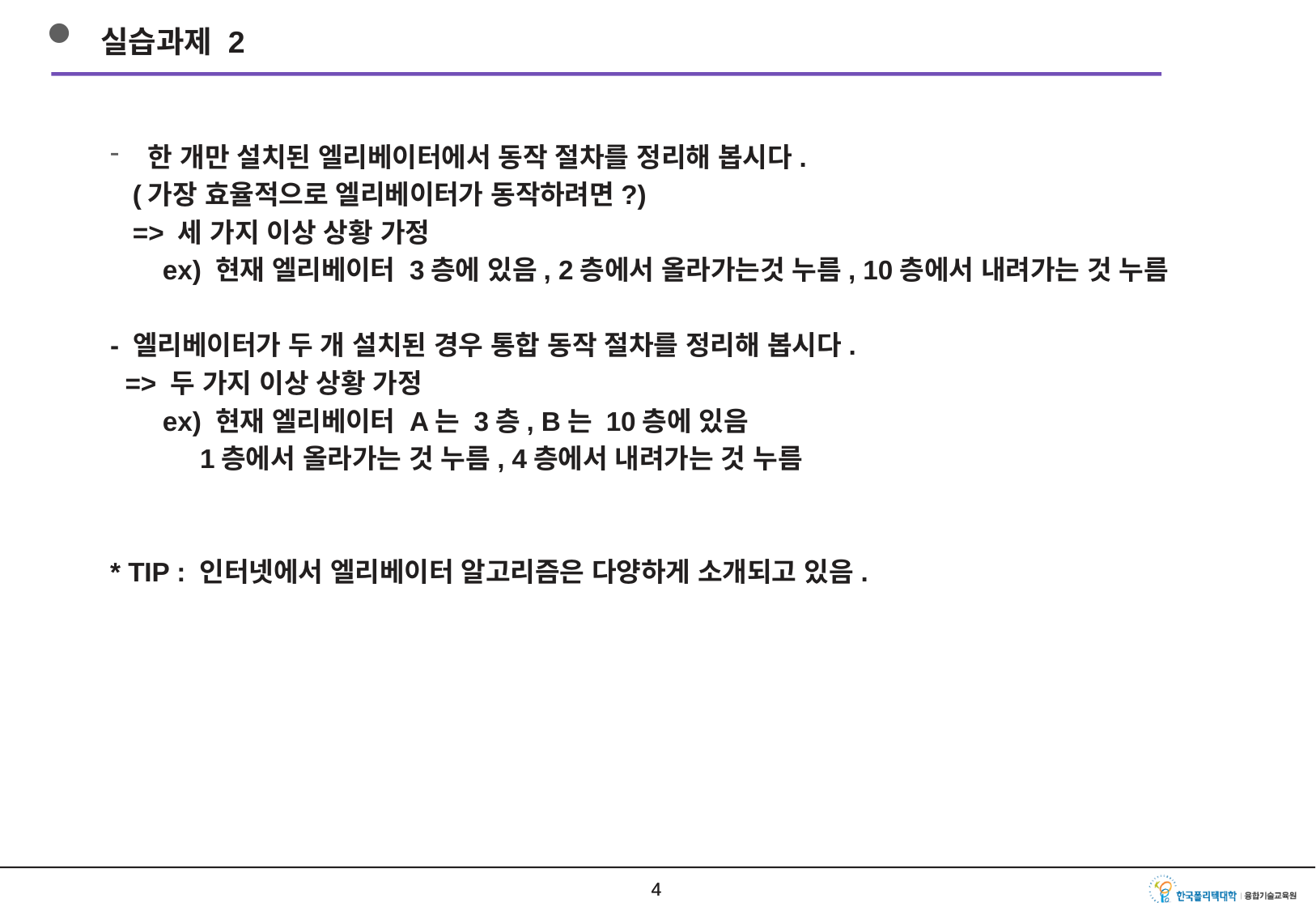

실습과제 2
한 개만 설치된 엘리베이터에서 동작 절차를 정리해 봅시다.
   (가장 효율적으로 엘리베이터가 동작하려면?)
   => 세 가지 이상 상황 가정
       ex) 현재 엘리베이터 3층에 있음, 2층에서 올라가는것 누름, 10층에서 내려가는 것 누름

- 엘리베이터가 두 개 설치된 경우 통합 동작 절차를 정리해 봅시다.
  => 두 가지 이상 상황 가정
       ex) 현재 엘리베이터 A는 3층, B는 10층에 있음
            1층에서 올라가는 것 누름, 4층에서 내려가는 것 누름

* TIP : 인터넷에서 엘리베이터 알고리즘은 다양하게 소개되고 있음.
4
4